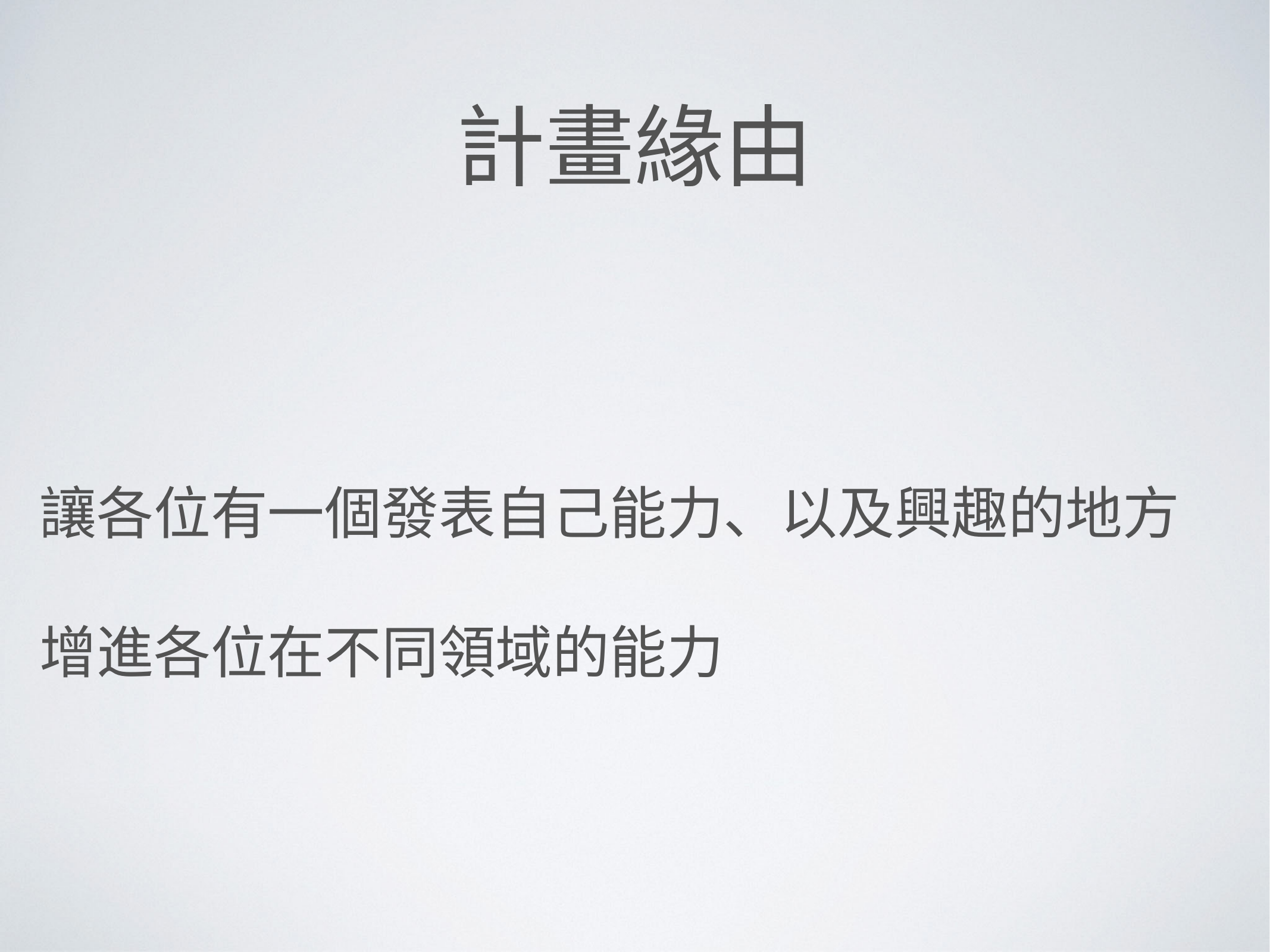

# 計畫緣由
讓各位有一個發表自己能力、以及興趣的地方
增進各位在不同領域的能力